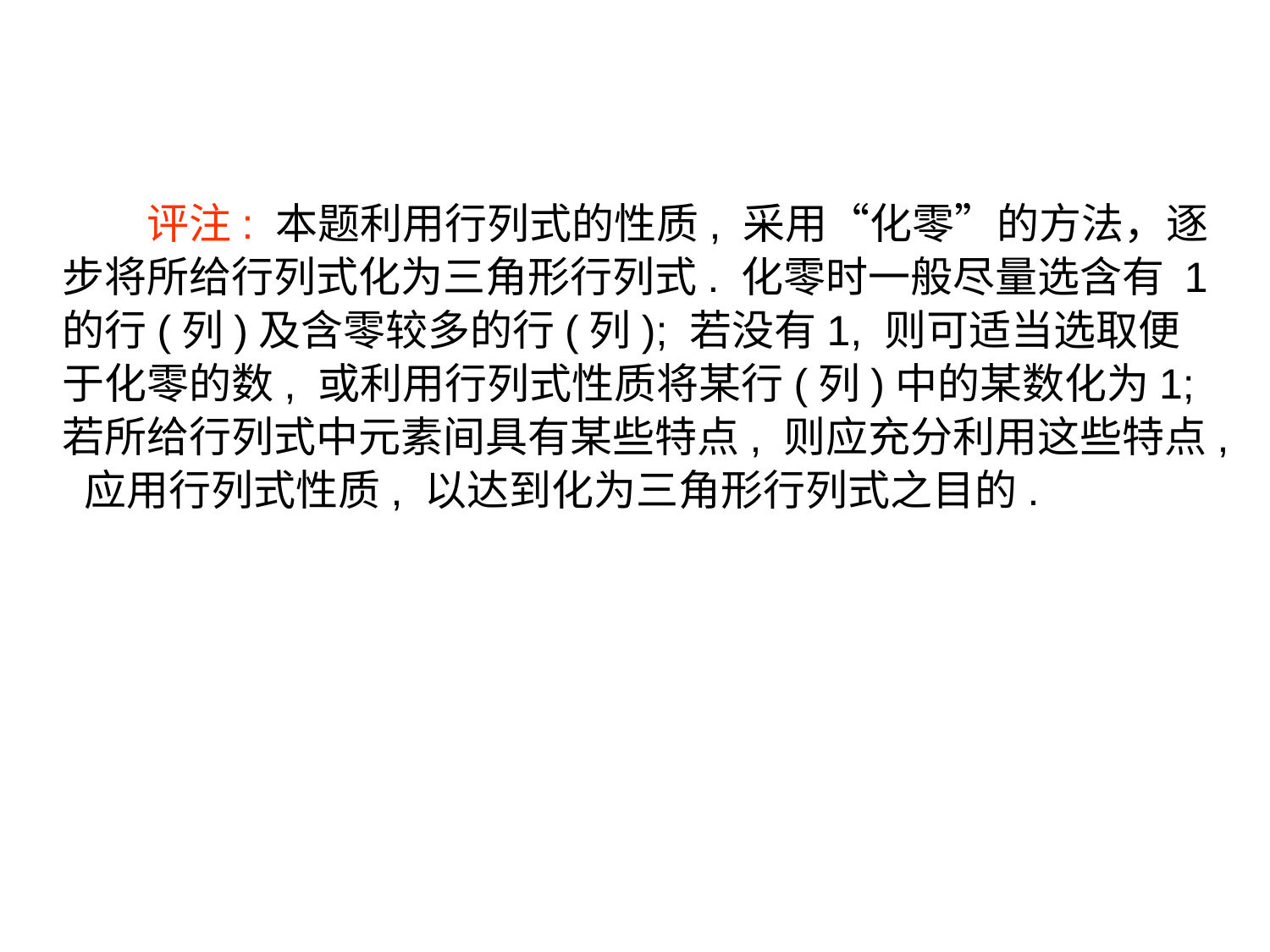

评注: 本题利用行列式的性质, 采用“化零”的方法，逐步将所给行列式化为三角形行列式. 化零时一般尽量选含有 1 的行(列)及含零较多的行(列); 若没有1, 则可适当选取便于化零的数, 或利用行列式性质将某行(列)中的某数化为1; 若所给行列式中元素间具有某些特点, 则应充分利用这些特点, 应用行列式性质, 以达到化为三角形行列式之目的.